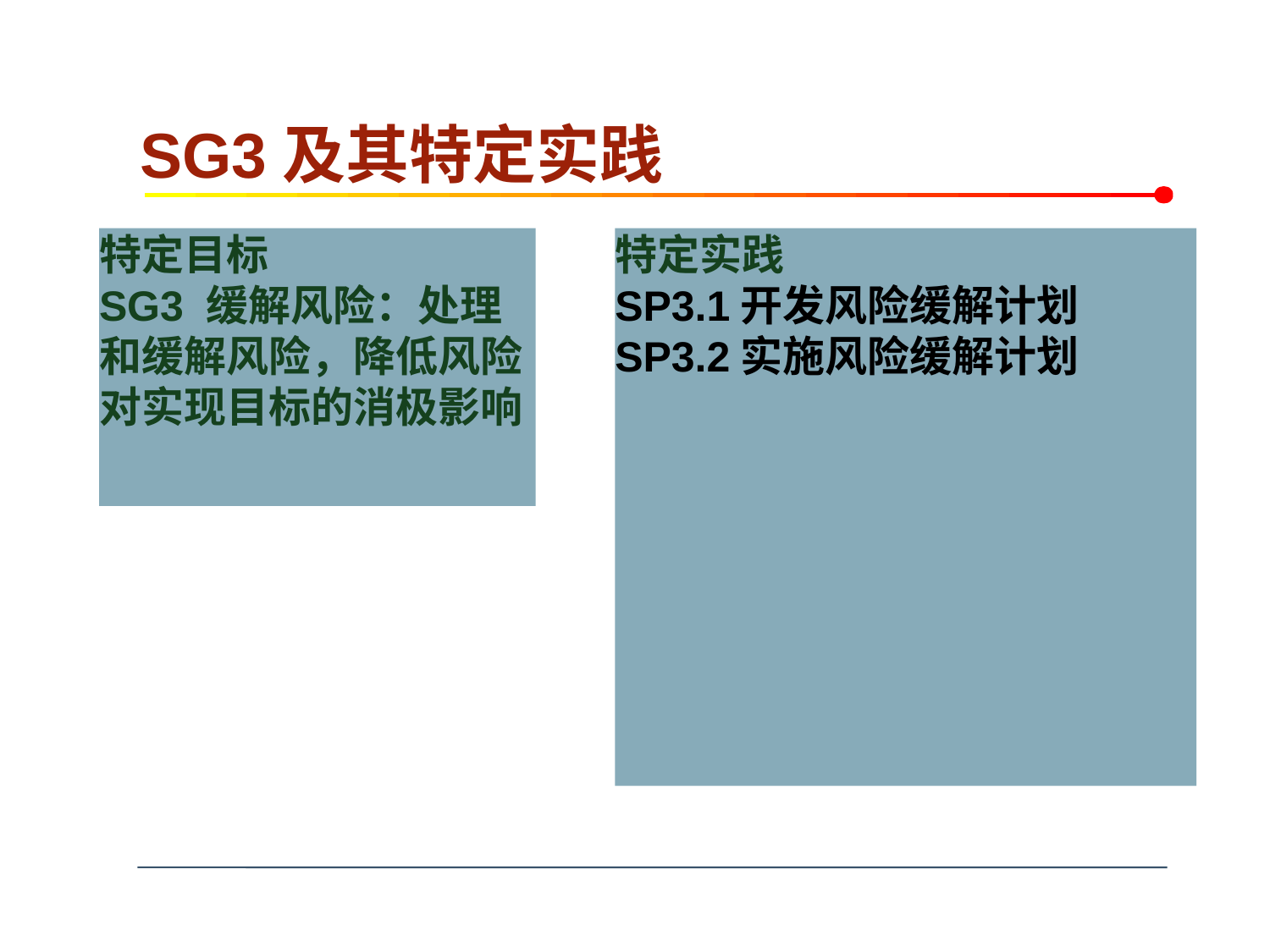

# SG3及其特定实践
特定目标
SG3 缓解风险：处理和缓解风险，降低风险对实现目标的消极影响
特定实践
SP3.1开发风险缓解计划
SP3.2实施风险缓解计划